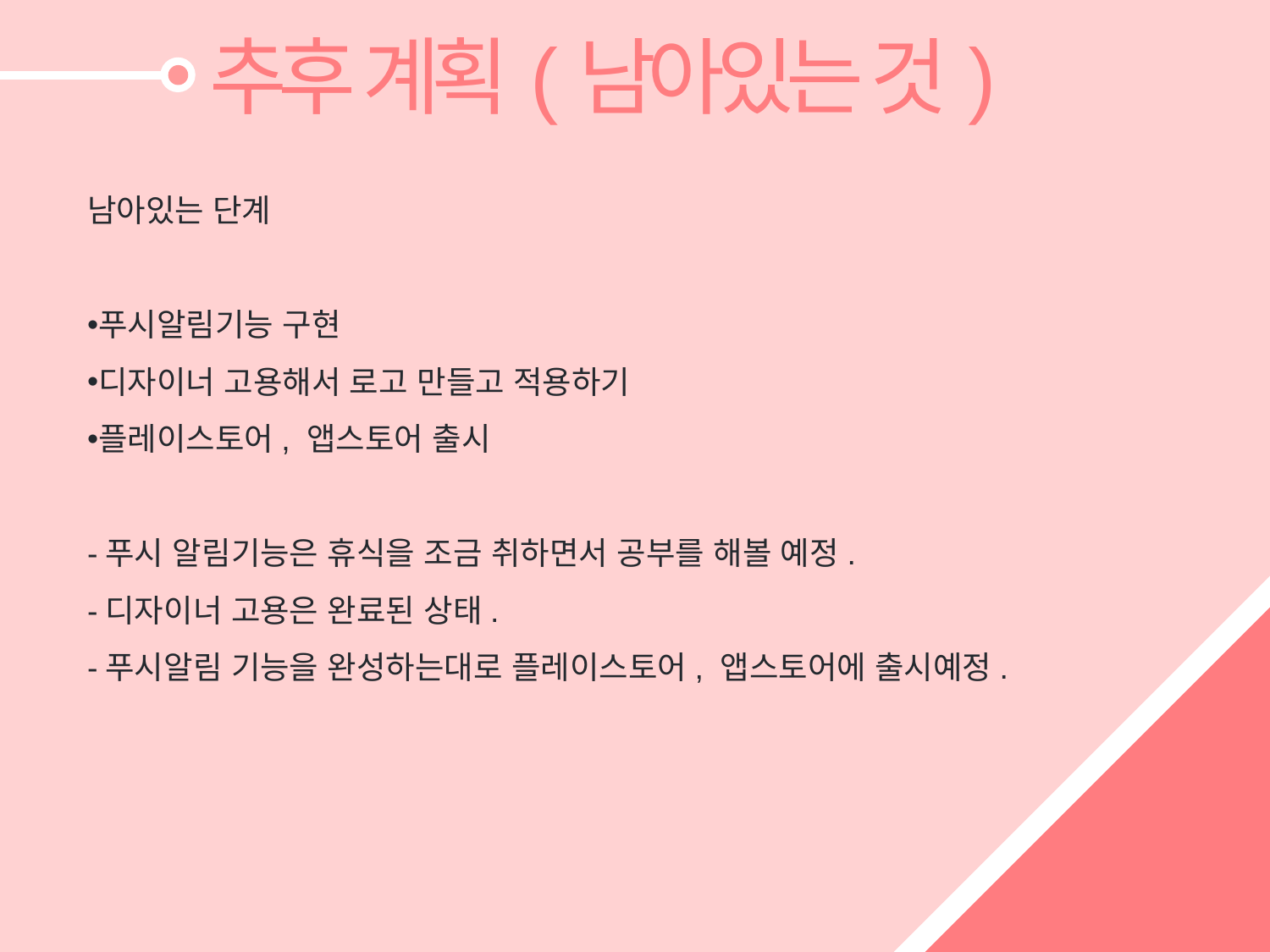

추후 계획(남아있는 것)
남아있는 단계

푸시알림기능 구현
디자이너 고용해서 로고 만들고 적용하기
플레이스토어, 앱스토어 출시

-푸시 알림기능은 휴식을 조금 취하면서 공부를 해볼 예정.
-디자이너 고용은 완료된 상태.
-푸시알림 기능을 완성하는대로 플레이스토어, 앱스토어에 출시예정.